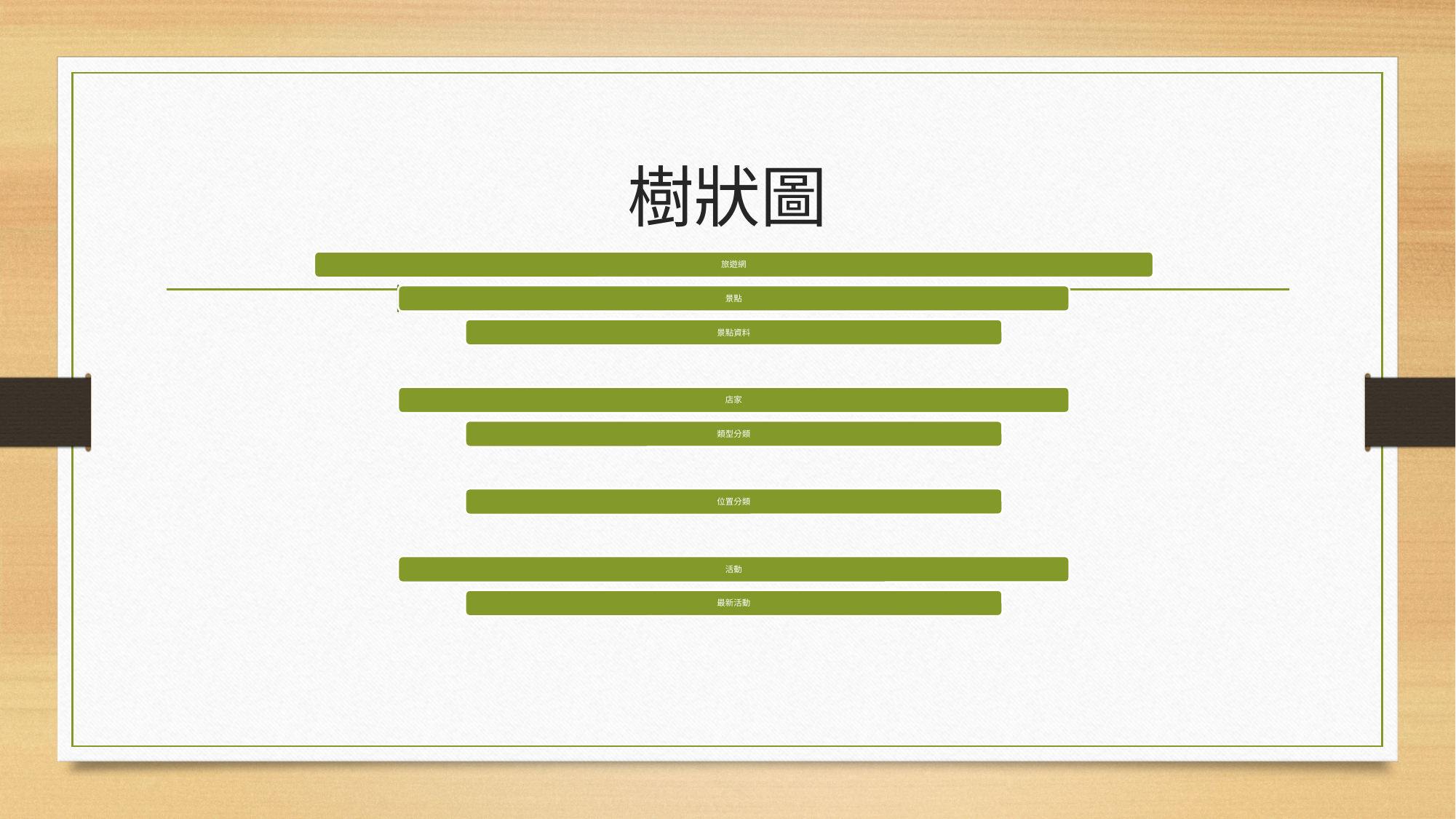

# 樹狀圖

旅遊網
景點
景點資料
店家
類型分類
活動
位置分類
最新活動